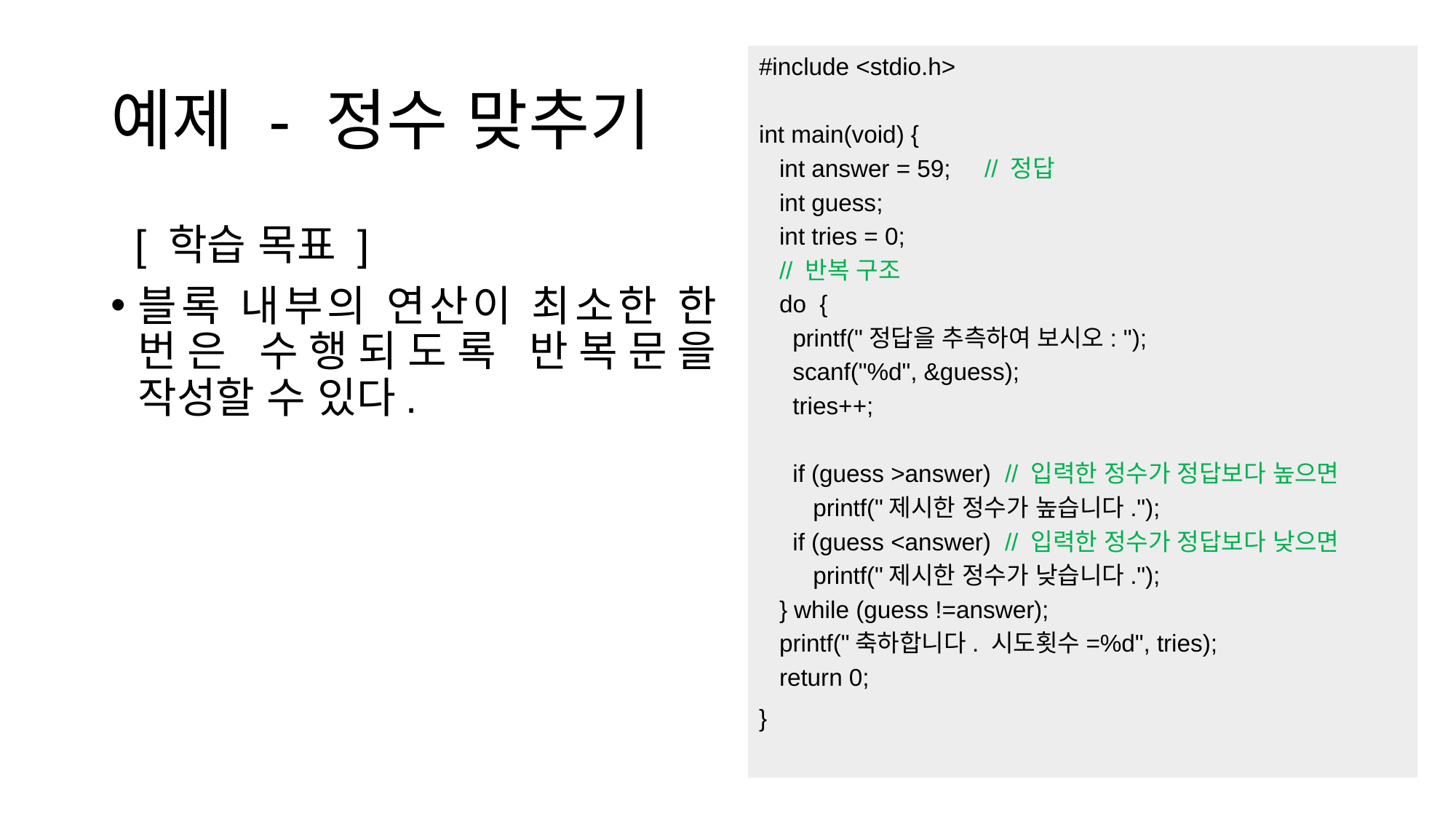

# 예제 - 정수 맞추기
#include <stdio.h>

int main(void) {
   int answer = 59;     // 정답
   int guess;
   int tries = 0;
   // 반복 구조
   do  {
     printf("정답을 추측하여 보시오: ");
     scanf("%d", &guess);
     tries++;

     if (guess >answer)  // 입력한 정수가 정답보다 높으면
        printf("제시한 정수가 높습니다.");
     if (guess <answer)  // 입력한 정수가 정답보다 낮으면
        printf("제시한 정수가 낮습니다.");
   } while (guess !=answer);
   printf("축하합니다. 시도횟수=%d", tries);
   return 0;
}
  [ 학습 목표 ]
블록 내부의 연산이 최소한 한 번은 수행되도록 반복문을 작성할 수 있다.